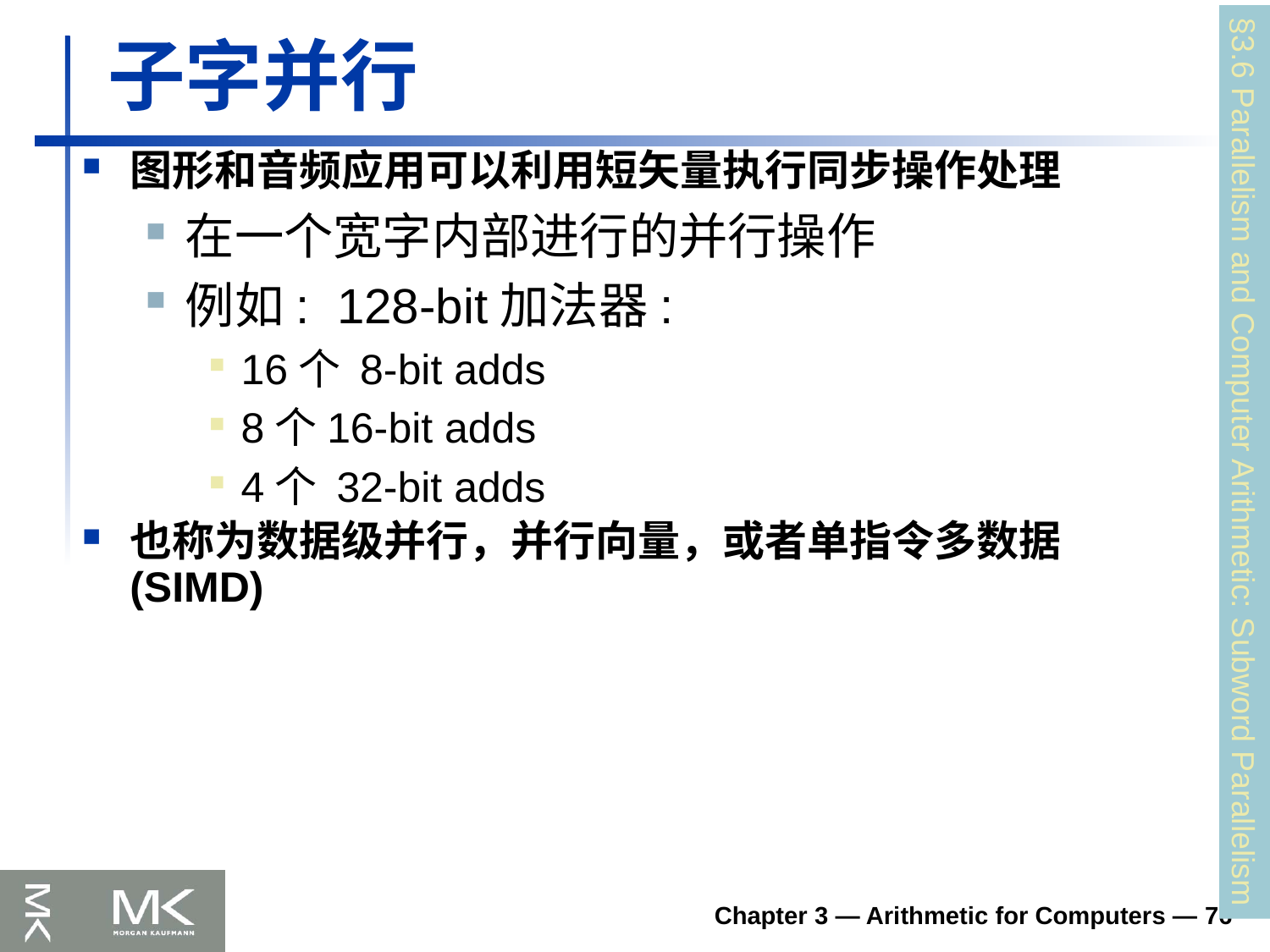

# 子字并行
图形和音频应用可以利用短矢量执行同步操作处理
在一个宽字内部进行的并行操作
例如:  128-bit加法器:
16个 8-bit adds
8个16-bit adds
4个 32-bit adds
也称为数据级并行，并行向量，或者单指令多数据 (SIMD)
§3.6 Parallelism and Computer Arithmetic: Subword Parallelism
Chapter 3 — Arithmetic for Computers — 76